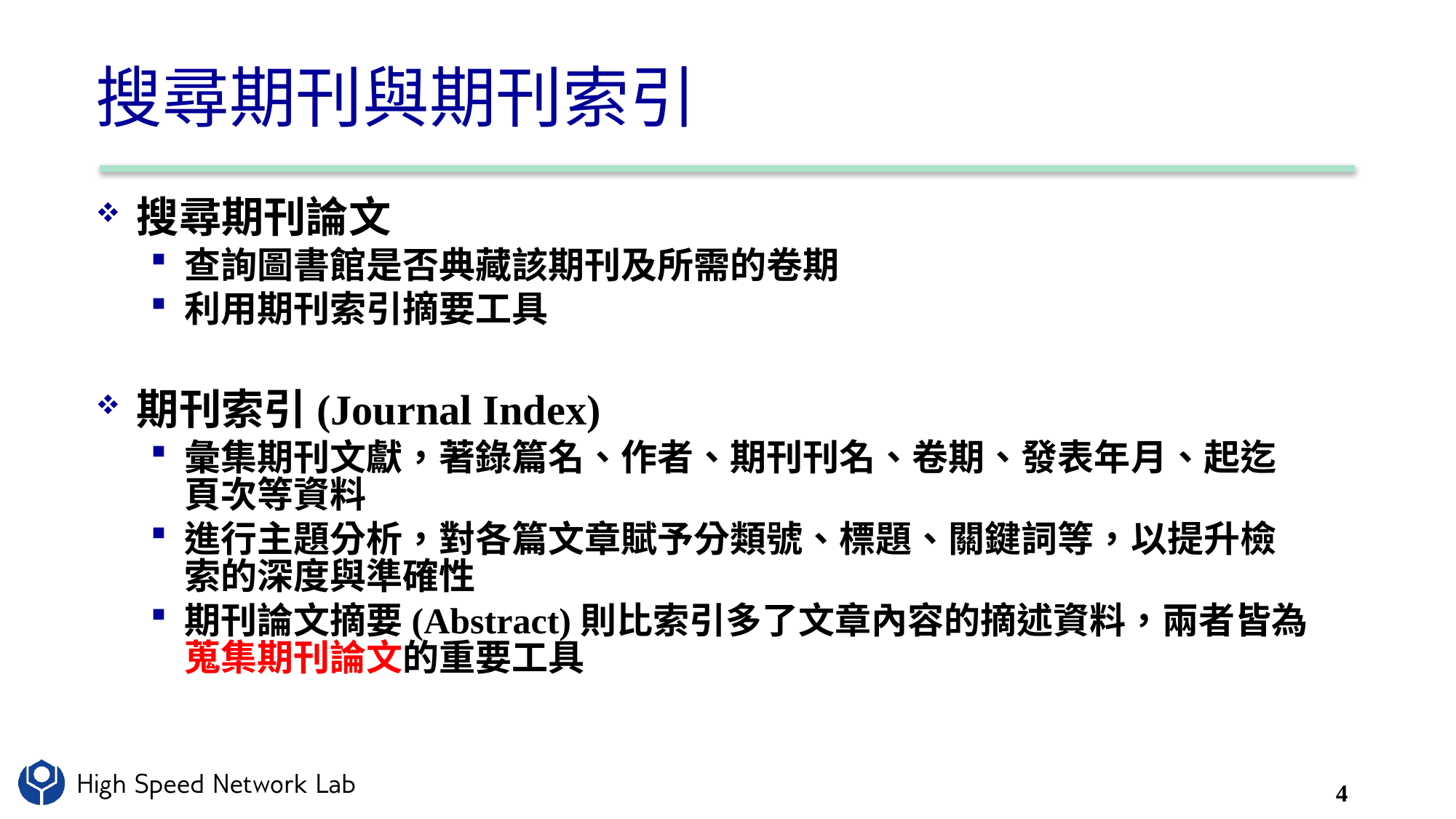

# 搜尋期刊與期刊索引
搜尋期刊論文
查詢圖書館是否典藏該期刊及所需的卷期
利用期刊索引摘要工具

期刊索引(Journal Index)
彙集期刊文獻，著錄篇名、作者、期刊刊名、卷期、發表年月、起迄頁次等資料
進行主題分析，對各篇文章賦予分類號、標題、關鍵詞等，以提升檢索的深度與準確性
期刊論文摘要(Abstract)則比索引多了文章內容的摘述資料，兩者皆為蒐集期刊論文的重要工具
4